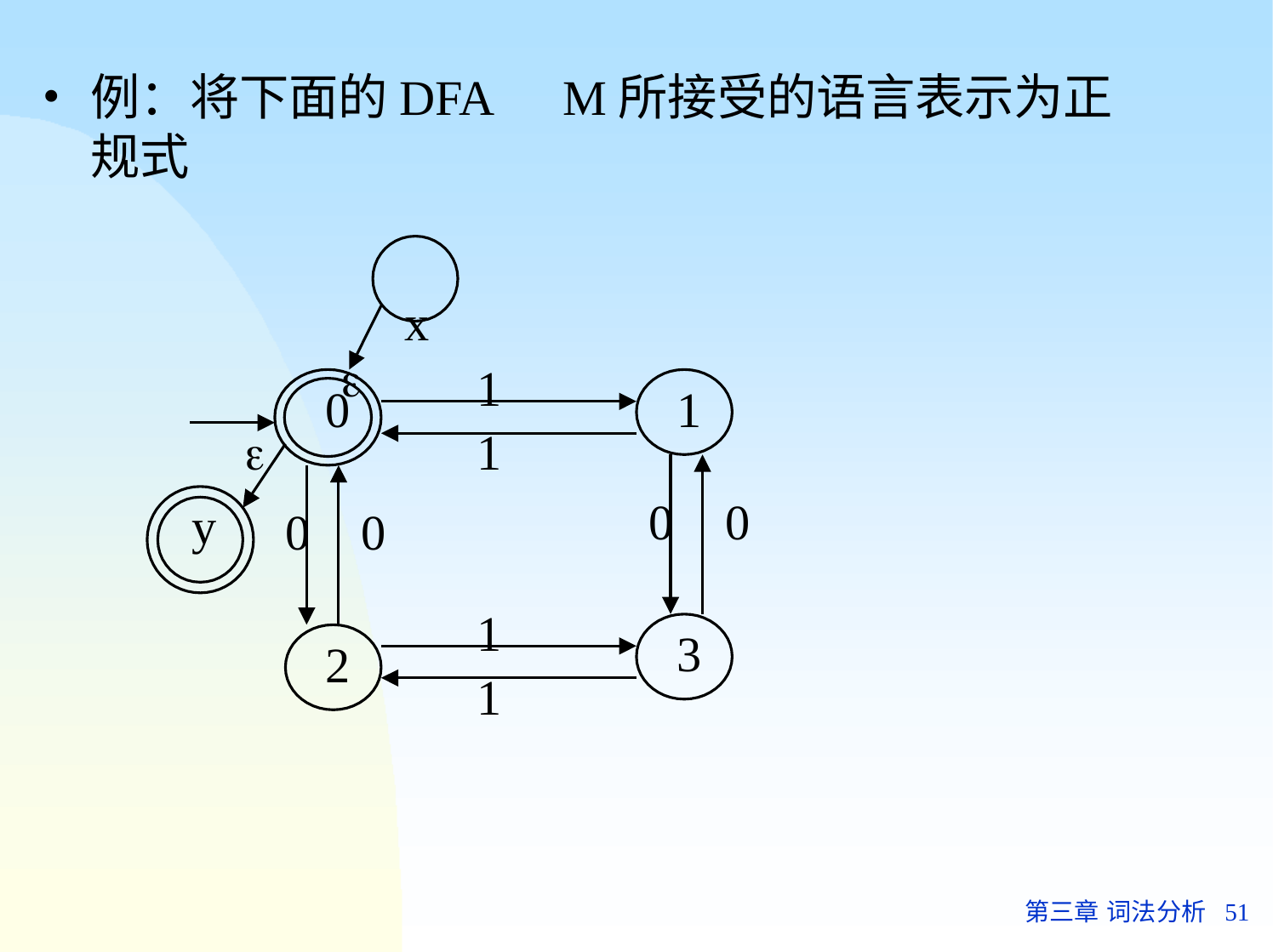

例：将下面的DFA	M所接受的语言表示为正规式

x
ε

1

0
1
ε
1

0	0
y
0	0
1

3

2
1
第三章 词法分析	51